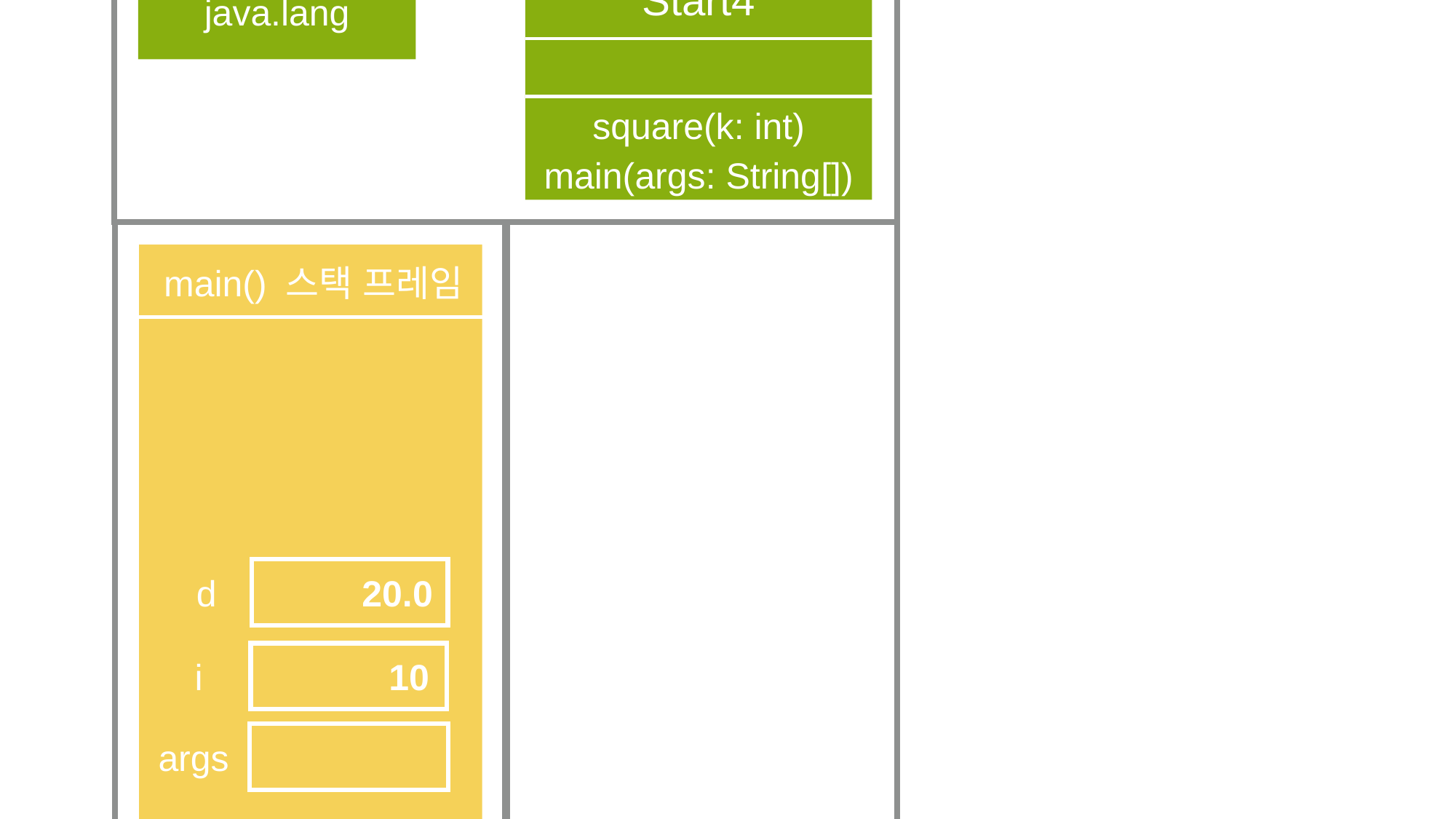

java.lang

Start4
square(k: int)
main(args: String[])

main() 스택 프레임

d
20.0

i
10

args